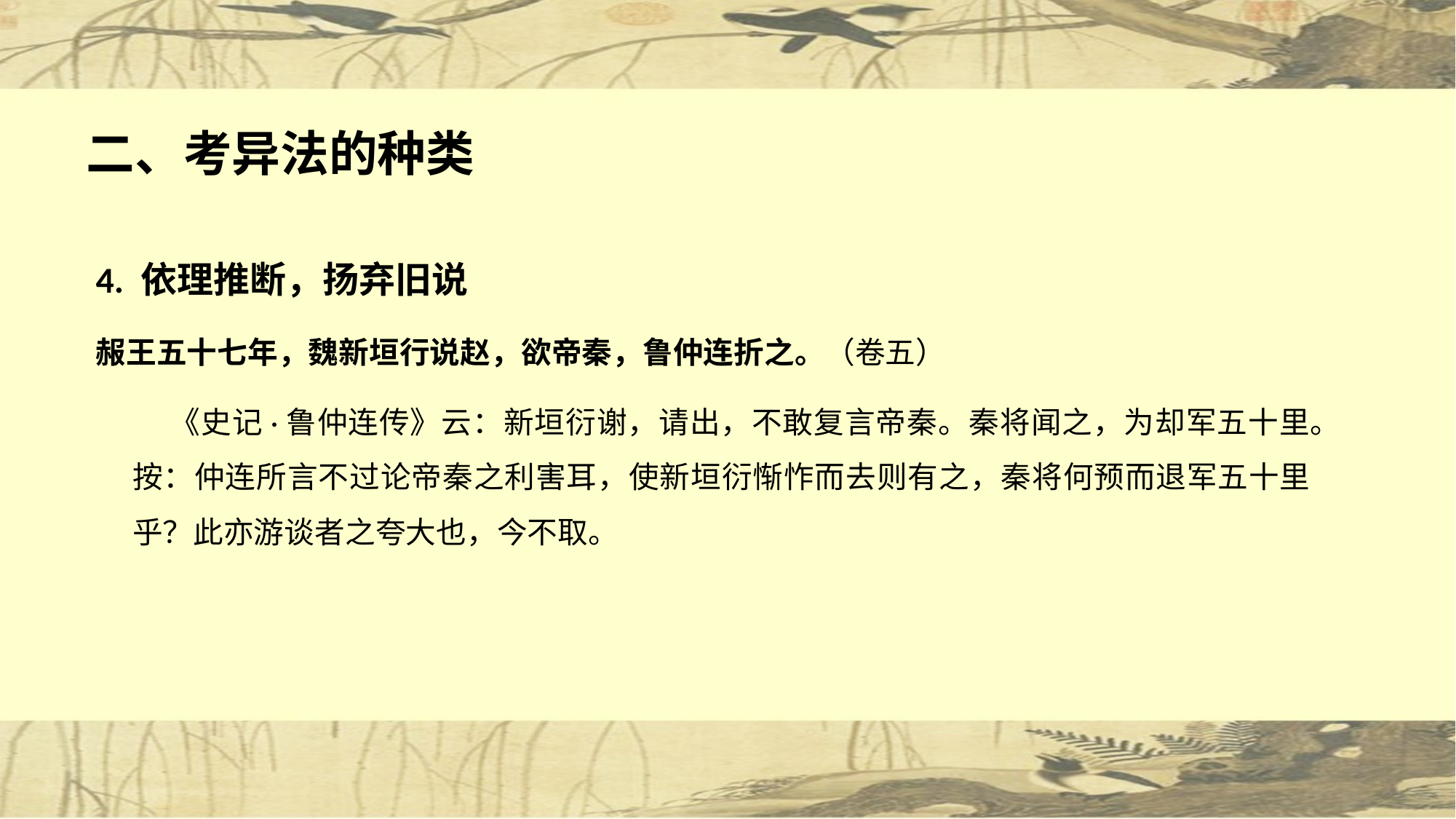

二、考异法的种类
4. 依理推断，扬弃旧说
赧王五十七年，魏新垣行说赵，欲帝秦，鲁仲连折之。（卷五）
    《史记·鲁仲连传》云：新垣衍谢，请出，不敢复言帝秦。秦将闻之，为却军五十里。按：仲连所言不过论帝秦之利害耳，使新垣衍惭怍而去则有之，秦将何预而退军五十里乎？此亦游谈者之夸大也，今不取。